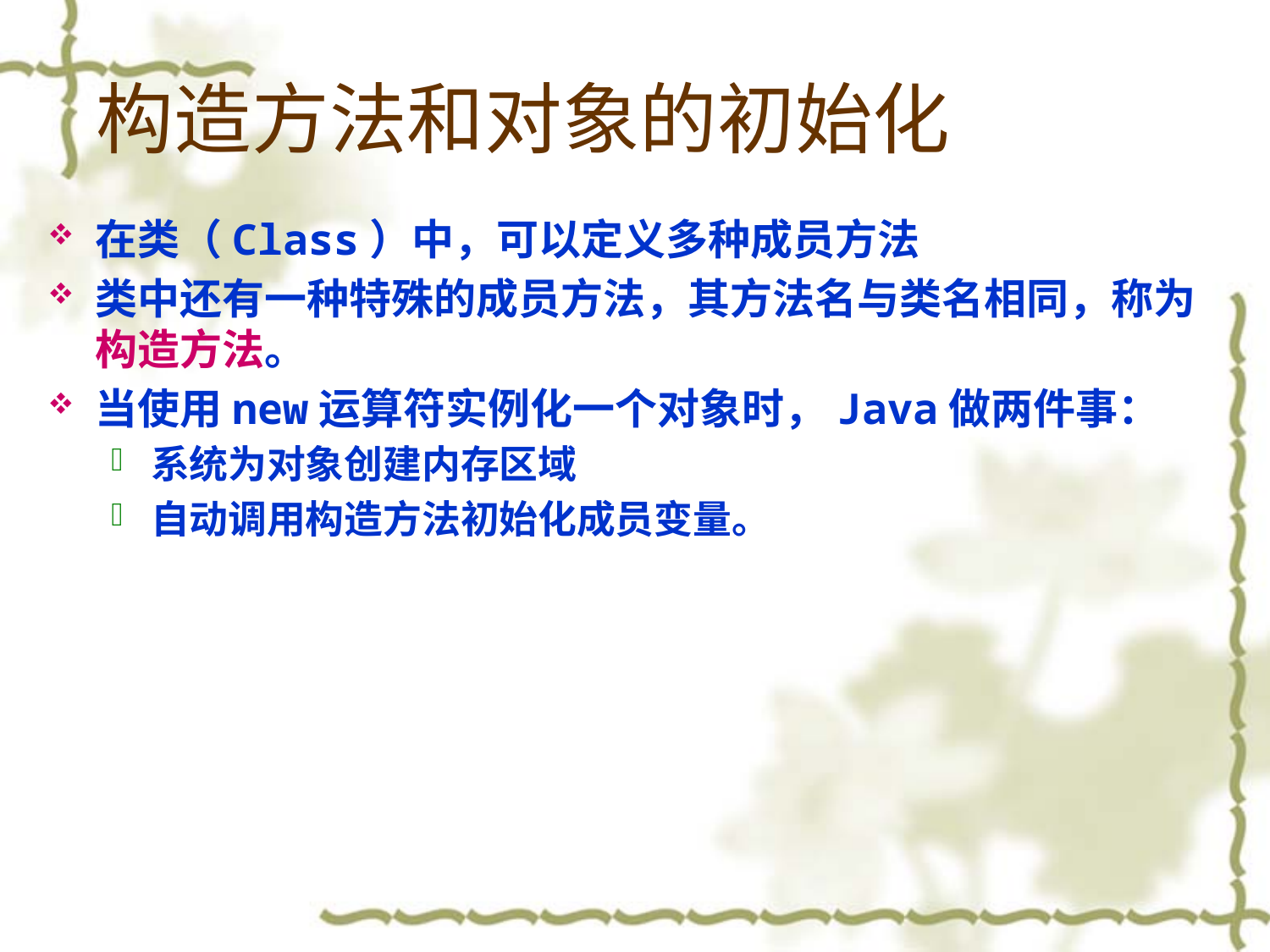

# 构造方法和对象的初始化
在类（Class）中，可以定义多种成员方法
类中还有一种特殊的成员方法，其方法名与类名相同，称为构造方法。
当使用new运算符实例化一个对象时，Java做两件事：
系统为对象创建内存区域
自动调用构造方法初始化成员变量。